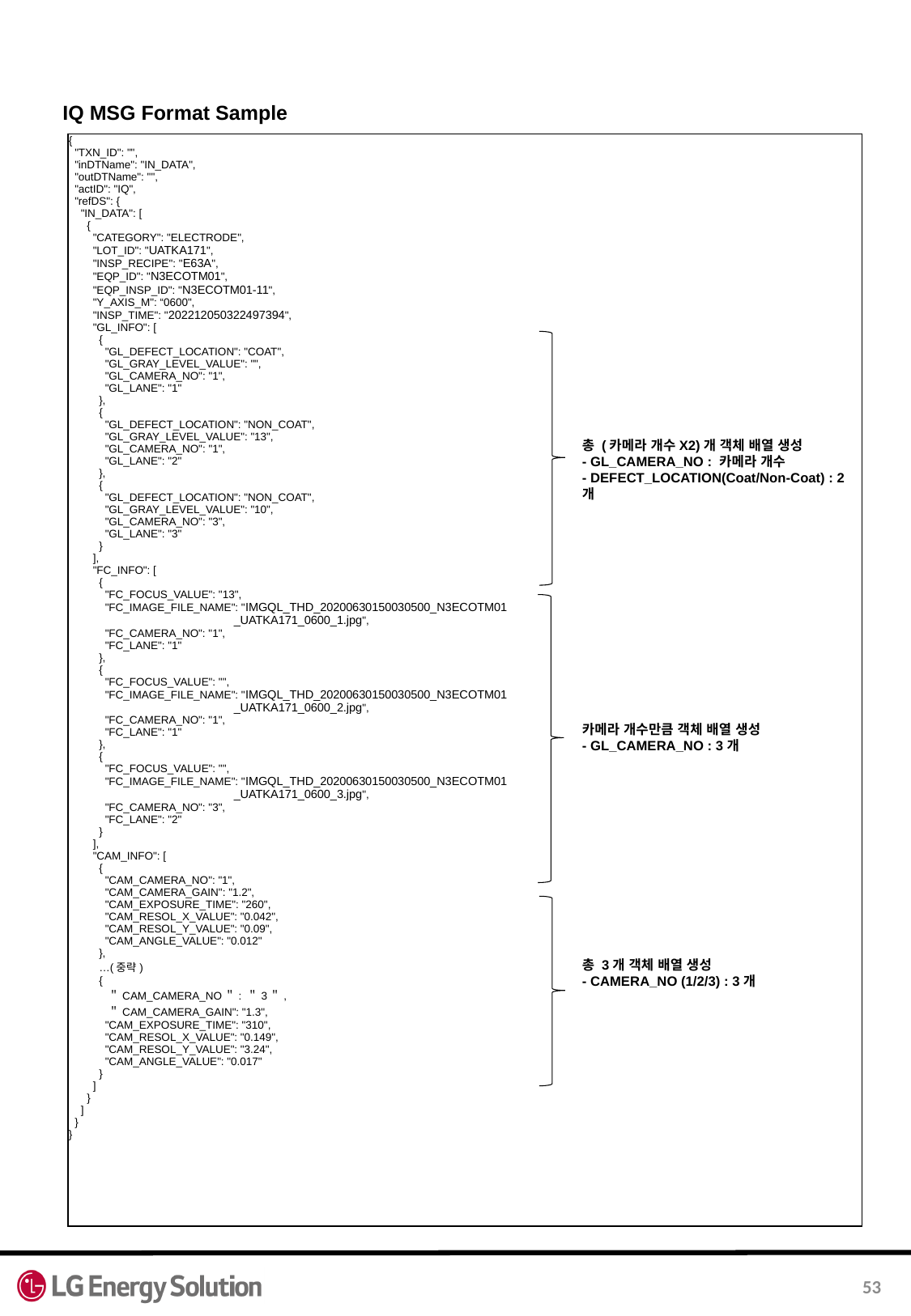

IQ MSG Format Sample
| {   "TXN\_ID": "",   "inDTName": "IN\_DATA",   "outDTName": "",   "actID": "IQ",   "refDS": {     "IN\_DATA": [       {         "CATEGORY": "ELECTRODE",         "LOT\_ID": "UATKA171",         "INSP\_RECIPE": "E63A",         "EQP\_ID": "N3ECOTM01",         "EQP\_INSP\_ID": "N3ECOTM01-11",         "Y\_AXIS\_M": “0600",         "INSP\_TIME": "202212050322497394",         "GL\_INFO": [           {             "GL\_DEFECT\_LOCATION": "COAT",             "GL\_GRAY\_LEVEL\_VALUE": "",             "GL\_CAMERA\_NO": "1",             "GL\_LANE": "1"           },           {             "GL\_DEFECT\_LOCATION": "NON\_COAT",             "GL\_GRAY\_LEVEL\_VALUE": "13",             "GL\_CAMERA\_NO": "1",             "GL\_LANE": "2"           },           {             "GL\_DEFECT\_LOCATION": "NON\_COAT",             "GL\_GRAY\_LEVEL\_VALUE": "10",             "GL\_CAMERA\_NO": "3",             "GL\_LANE": "3"           }         ],         "FC\_INFO": [           {             "FC\_FOCUS\_VALUE": "13",             "FC\_IMAGE\_FILE\_NAME": "IMGQL\_THD\_20200630150030500\_N3ECOTM01 \_UATKA171\_0600\_1.jpg",             "FC\_CAMERA\_NO": "1",             "FC\_LANE": "1"           },           {             "FC\_FOCUS\_VALUE": "",             "FC\_IMAGE\_FILE\_NAME": "IMGQL\_THD\_20200630150030500\_N3ECOTM01 \_UATKA171\_0600\_2.jpg",             "FC\_CAMERA\_NO": "1",             "FC\_LANE": "1"           },           {             "FC\_FOCUS\_VALUE": "",             "FC\_IMAGE\_FILE\_NAME": "IMGQL\_THD\_20200630150030500\_N3ECOTM01 \_UATKA171\_0600\_3.jpg",             "FC\_CAMERA\_NO": "3",             "FC\_LANE": "2"           }         ],         "CAM\_INFO": [           {             "CAM\_CAMERA\_NO": "1",             "CAM\_CAMERA\_GAIN": "1.2",             "CAM\_EXPOSURE\_TIME": "260",             "CAM\_RESOL\_X\_VALUE": "0.042",             "CAM\_RESOL\_Y\_VALUE": "0.09",             "CAM\_ANGLE\_VALUE": "0.012"           }, …(중략)           {             ＂CAM\_CAMERA\_NO＂: ＂3＂,             ＂CAM\_CAMERA\_GAIN": "1.3",             "CAM\_EXPOSURE\_TIME": "310",             "CAM\_RESOL\_X\_VALUE": "0.149",             "CAM\_RESOL\_Y\_VALUE": "3.24",             "CAM\_ANGLE\_VALUE": "0.017"           }         ]       }     ]   } } |
| --- |

총 (카메라 개수X2)개 객체 배열 생성
- GL_CAMERA_NO : 카메라 개수
- DEFECT_LOCATION(Coat/Non-Coat) : 2개

카메라 개수만큼 객체 배열 생성
- GL_CAMERA_NO : 3개

총 3개 객체 배열 생성
- CAMERA_NO (1/2/3) : 3개
53